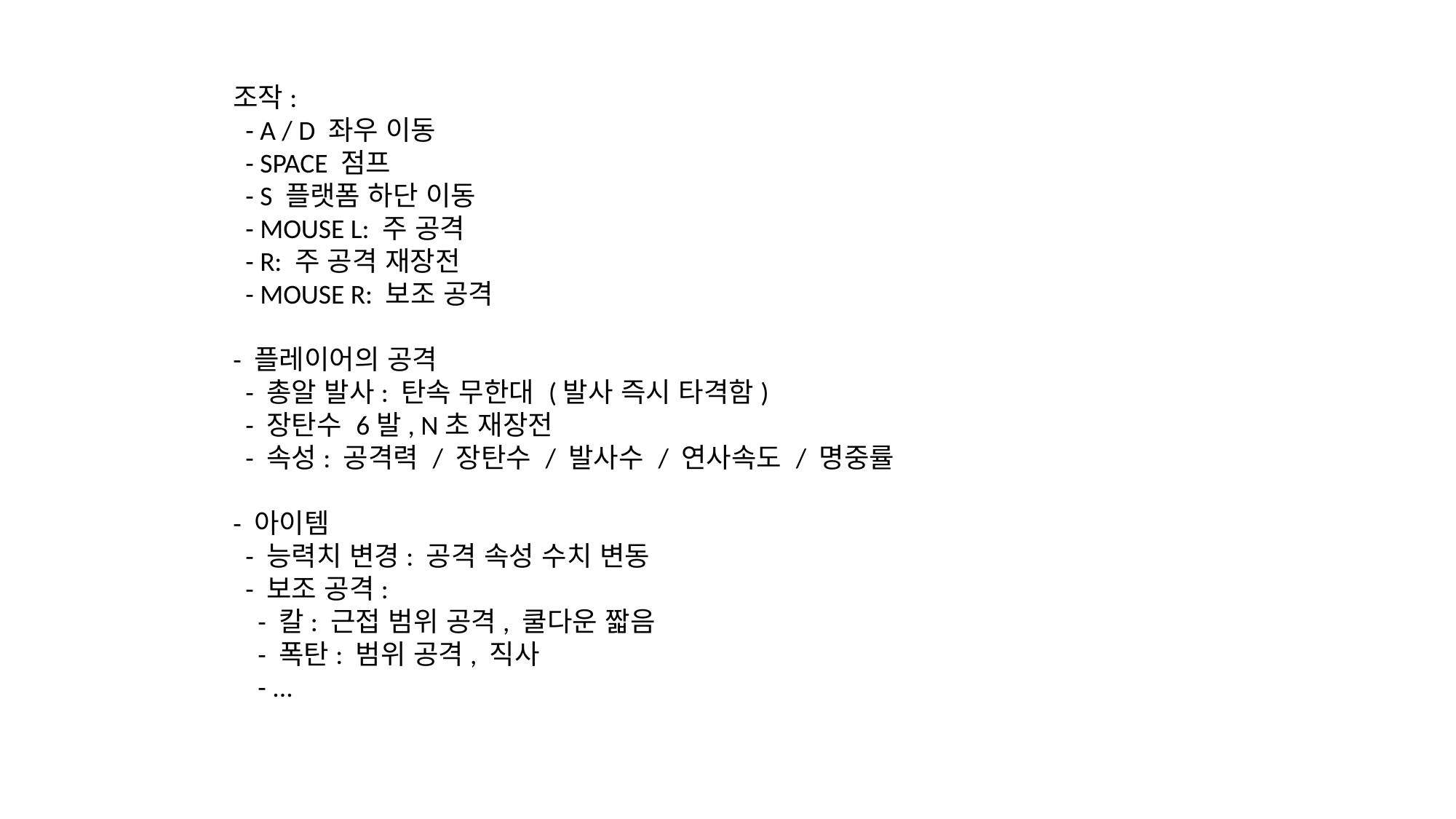

조작:
  - A / D 좌우 이동
  - SPACE 점프
  - S 플랫폼 하단 이동
  - MOUSE L: 주 공격
  - R: 주 공격 재장전
  - MOUSE R: 보조 공격

- 플레이어의 공격
  - 총알 발사: 탄속 무한대 (발사 즉시 타격함)
  - 장탄수 6발, N초 재장전
  - 속성: 공격력 / 장탄수 / 발사수 / 연사속도 / 명중률

- 아이템
  - 능력치 변경: 공격 속성 수치 변동
  - 보조 공격:
    - 칼: 근접 범위 공격, 쿨다운 짧음
    - 폭탄: 범위 공격, 직사
    - ...